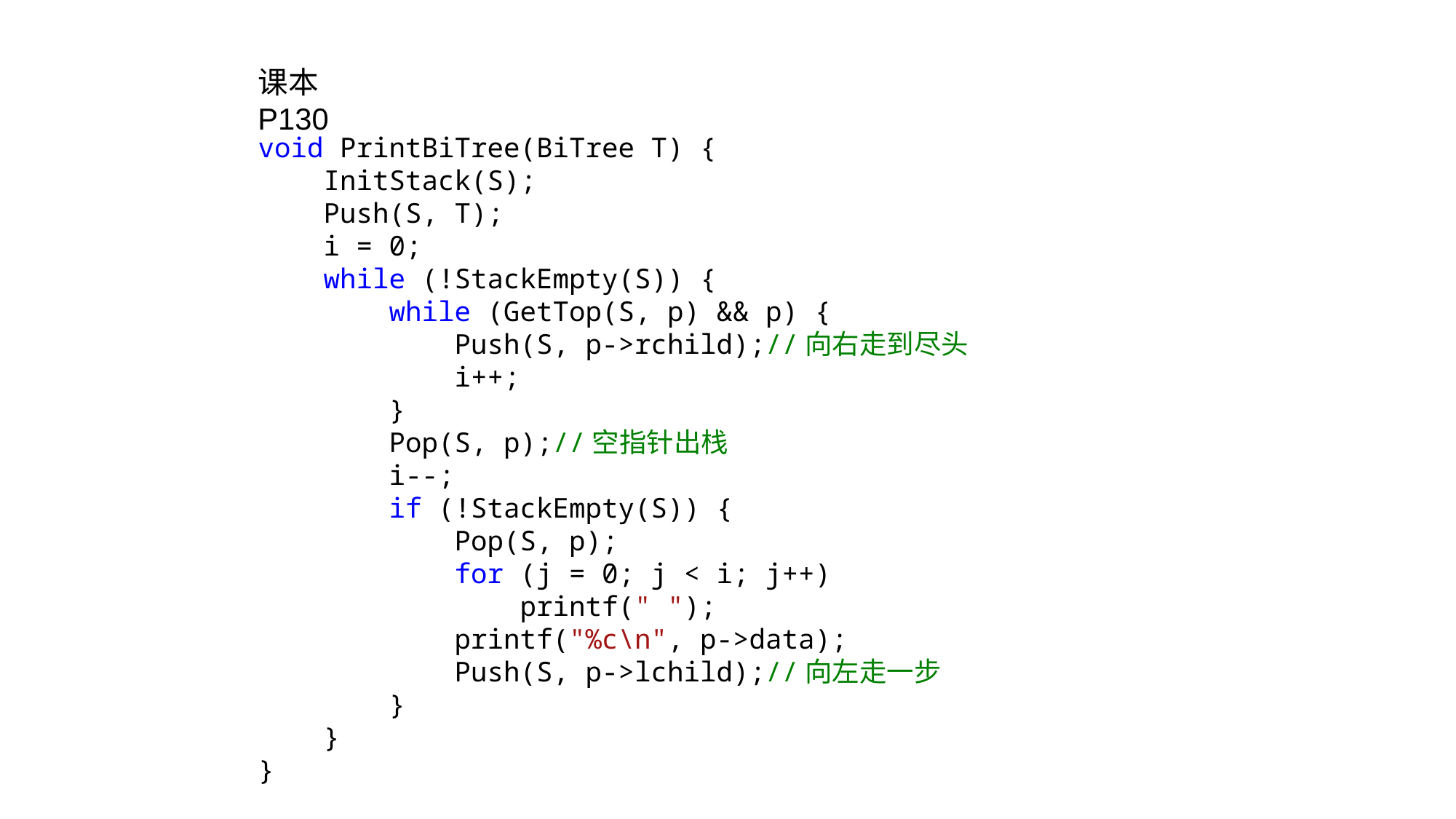

课本P130
void PrintBiTree(BiTree T) {
    InitStack(S);
    Push(S, T);
    i = 0;
    while (!StackEmpty(S)) {
        while (GetTop(S, p) && p) {
            Push(S, p->rchild);//向右走到尽头
            i++;
        }
        Pop(S, p);//空指针出栈
        i--;
        if (!StackEmpty(S)) {
            Pop(S, p);
            for (j = 0; j < i; j++)
                printf(" ");
            printf("%c\n", p->data);
            Push(S, p->lchild);//向左走一步
        }
    }
}